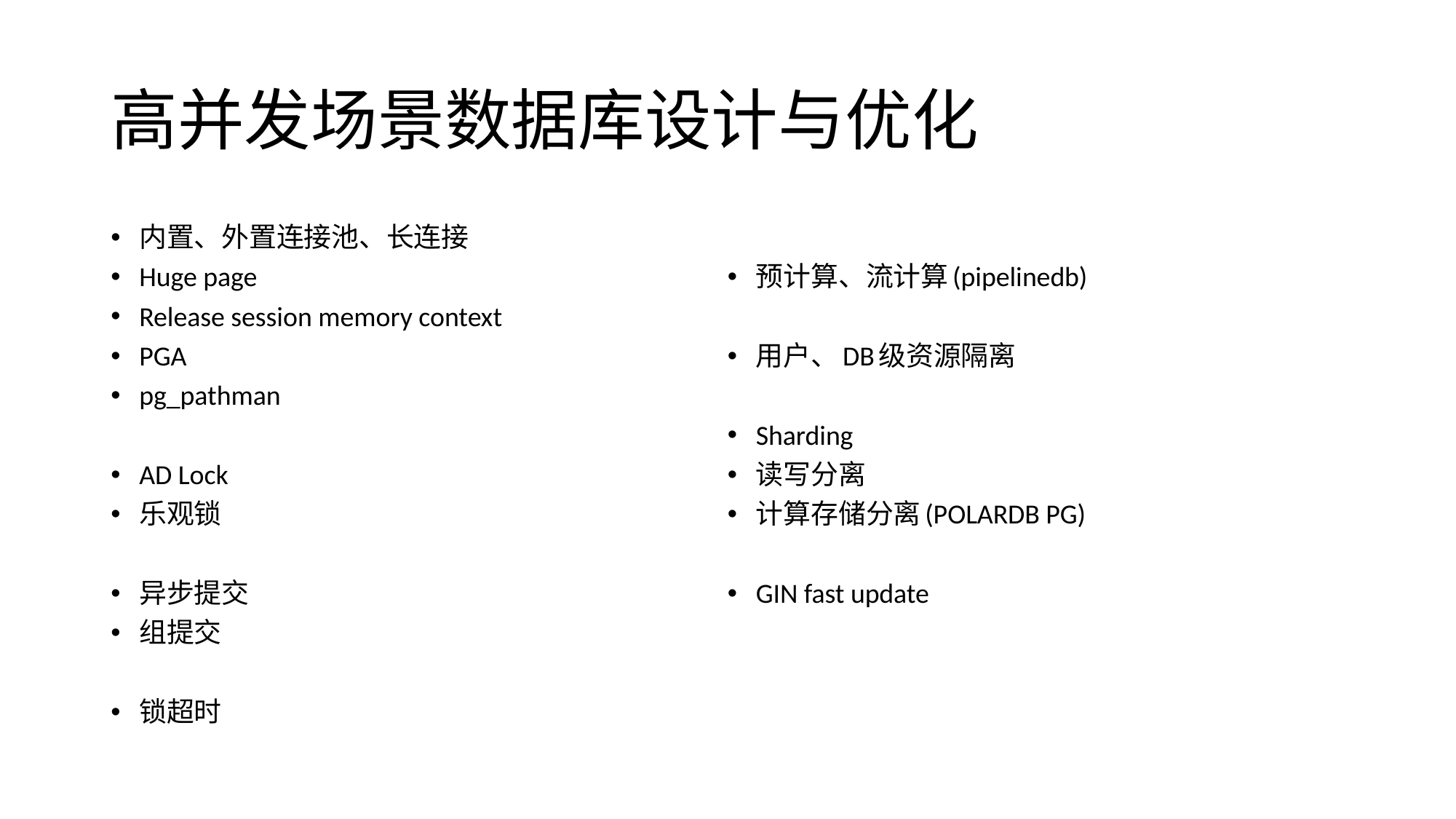

# 高并发场景数据库设计与优化
内置、外置连接池、长连接
Huge page
Release session memory context
PGA
pg_pathman

AD Lock
乐观锁

异步提交
组提交

锁超时

预计算、流计算(pipelinedb)

用户、DB级资源隔离

Sharding
读写分离
计算存储分离(POLARDB PG)

GIN fast update